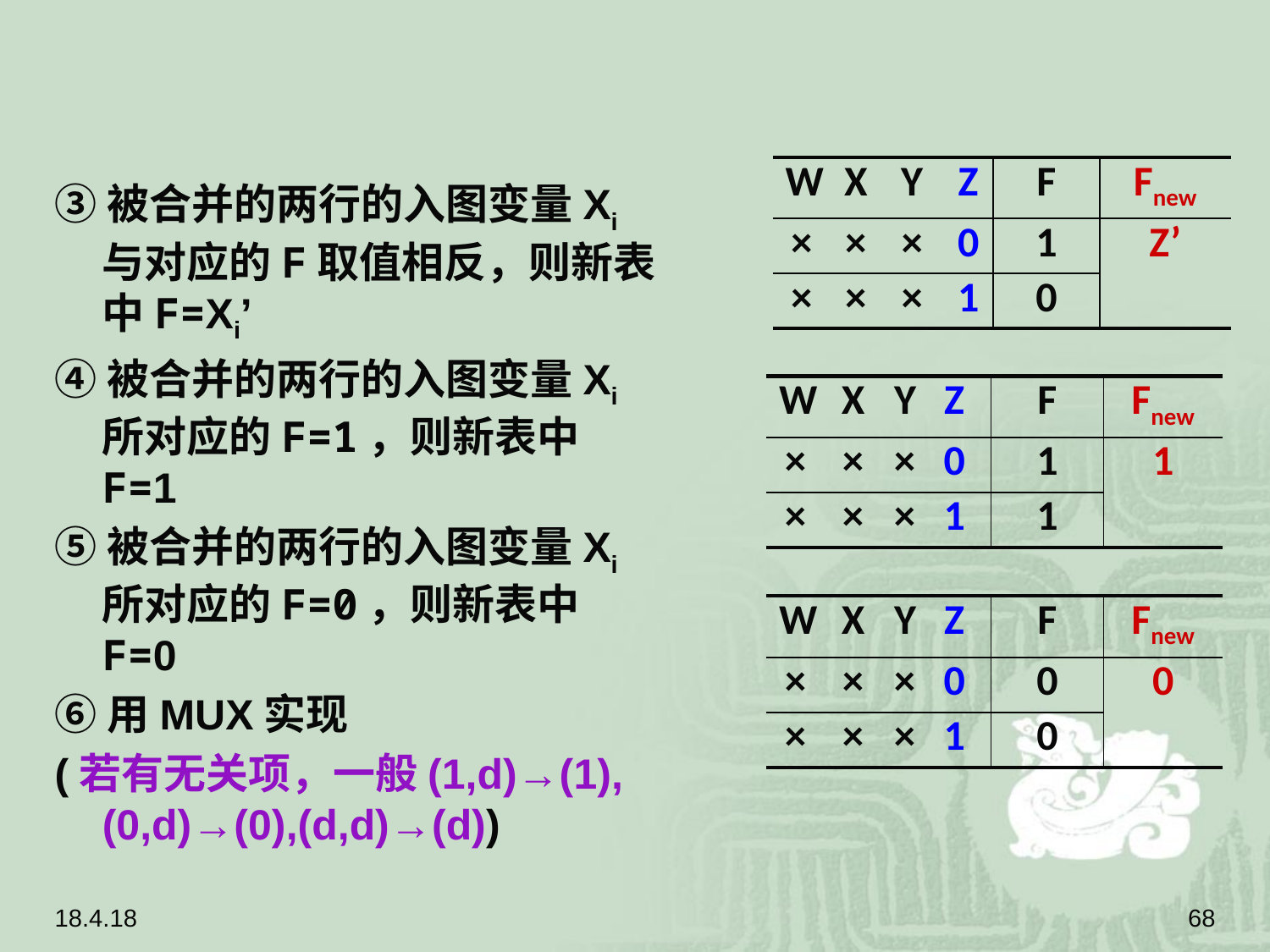

#
| W | X | Y | Z | F | Fnew |
| --- | --- | --- | --- | --- | --- |
| × | × | × | 0 | 1 | Z’ |
| × | × | × | 1 | 0 |  |
③被合并的两行的入图变量Xi与对应的F取值相反，则新表中F=Xi’
④被合并的两行的入图变量Xi所对应的F=1，则新表中F=1
⑤被合并的两行的入图变量Xi所对应的F=0，则新表中F=0
⑥用MUX实现
(若有无关项，一般(1,d)→(1),(0,d)→(0),(d,d)→(d))
| W | X | Y | Z | F | Fnew |
| --- | --- | --- | --- | --- | --- |
| × | × | × | 0 | 1 | 1 |
| × | × | × | 1 | 1 |  |
| W | X | Y | Z | F | Fnew |
| --- | --- | --- | --- | --- | --- |
| × | × | × | 0 | 0 | 0 |
| × | × | × | 1 | 0 |  |
18.4.18
68